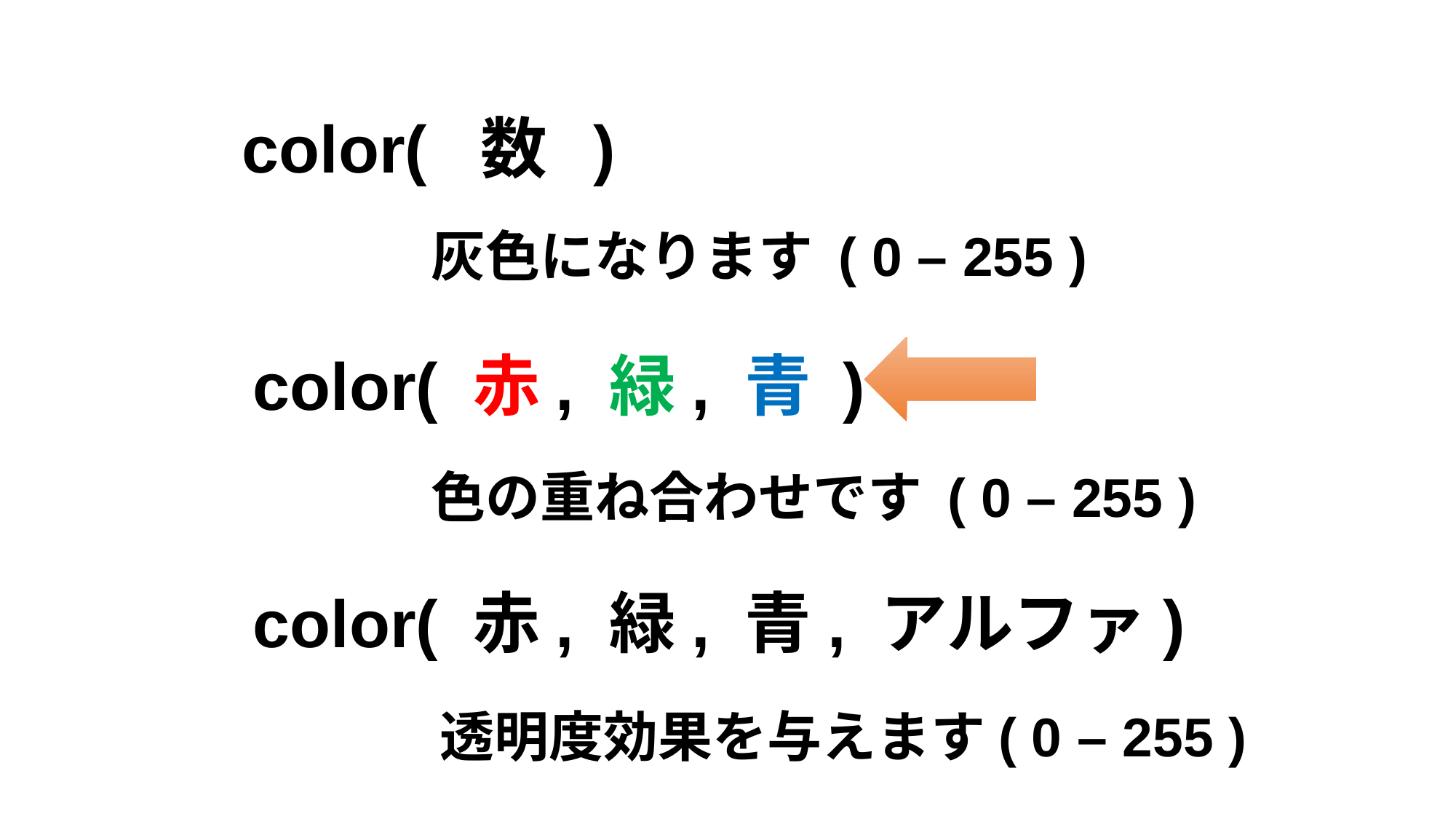

color(  数  )
灰色になります ( 0 – 255 )

color( 赤, 緑, 青 )
色の重ね合わせです ( 0 – 255 )
color( 赤, 緑, 青, アルファ)
透明度効果を与えます( 0 – 255 )